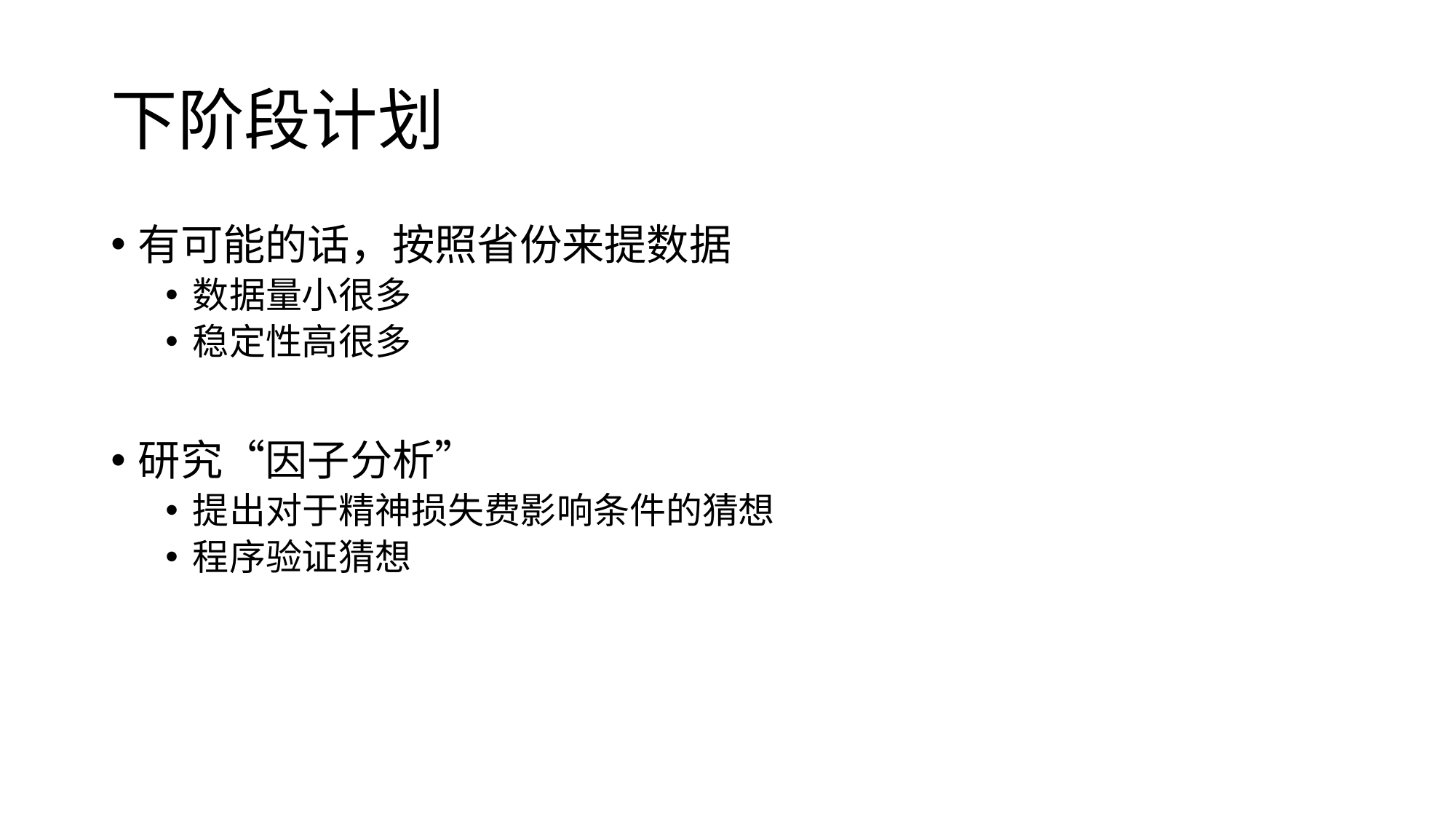

# 下阶段计划
有可能的话，按照省份来提数据
数据量小很多
稳定性高很多

研究“因子分析”
提出对于精神损失费影响条件的猜想
程序验证猜想